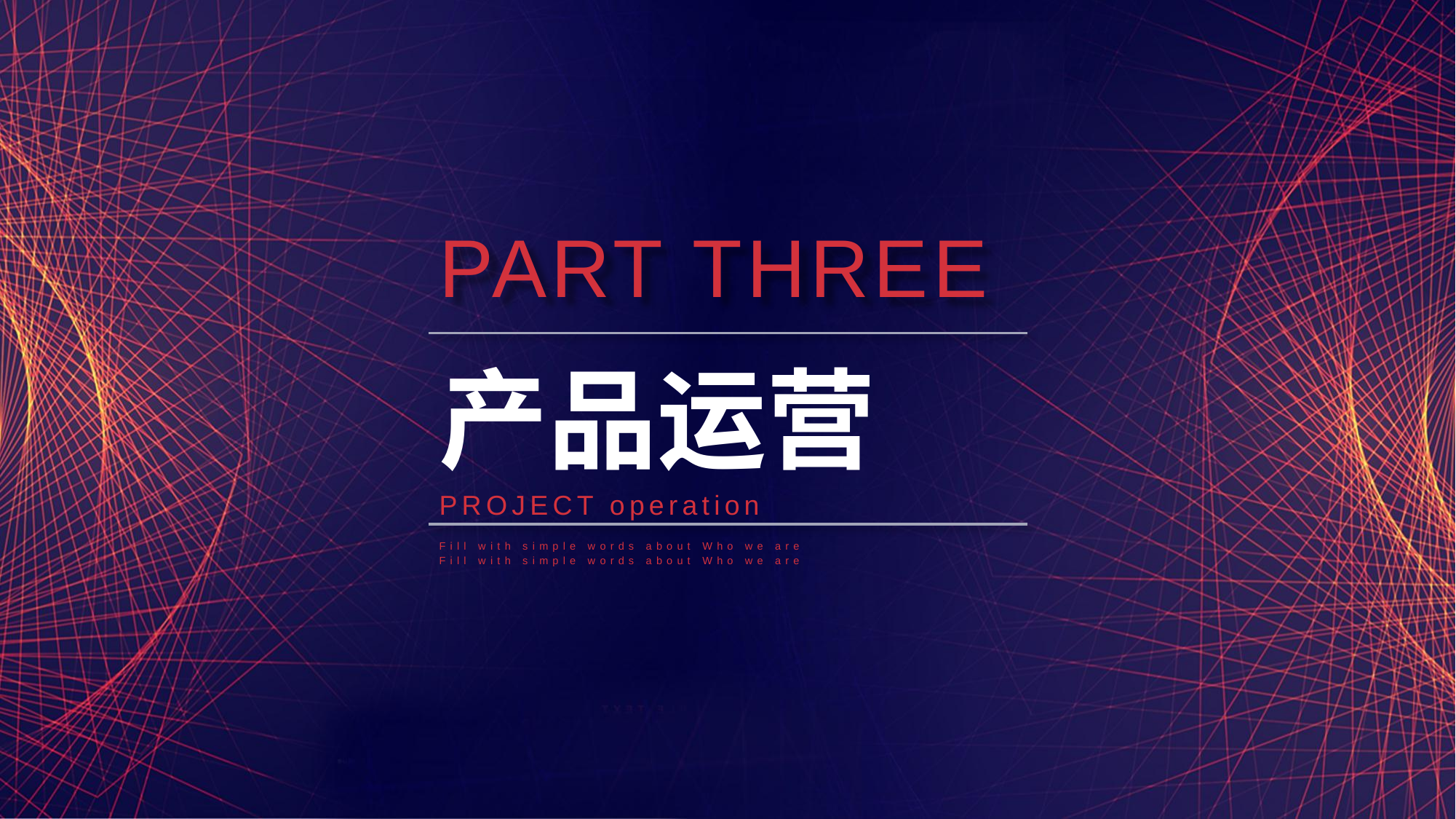

PART THREE
产品运营
PROJECT operation
Fill with simple words about Who we are
Fill with simple words about Who we are